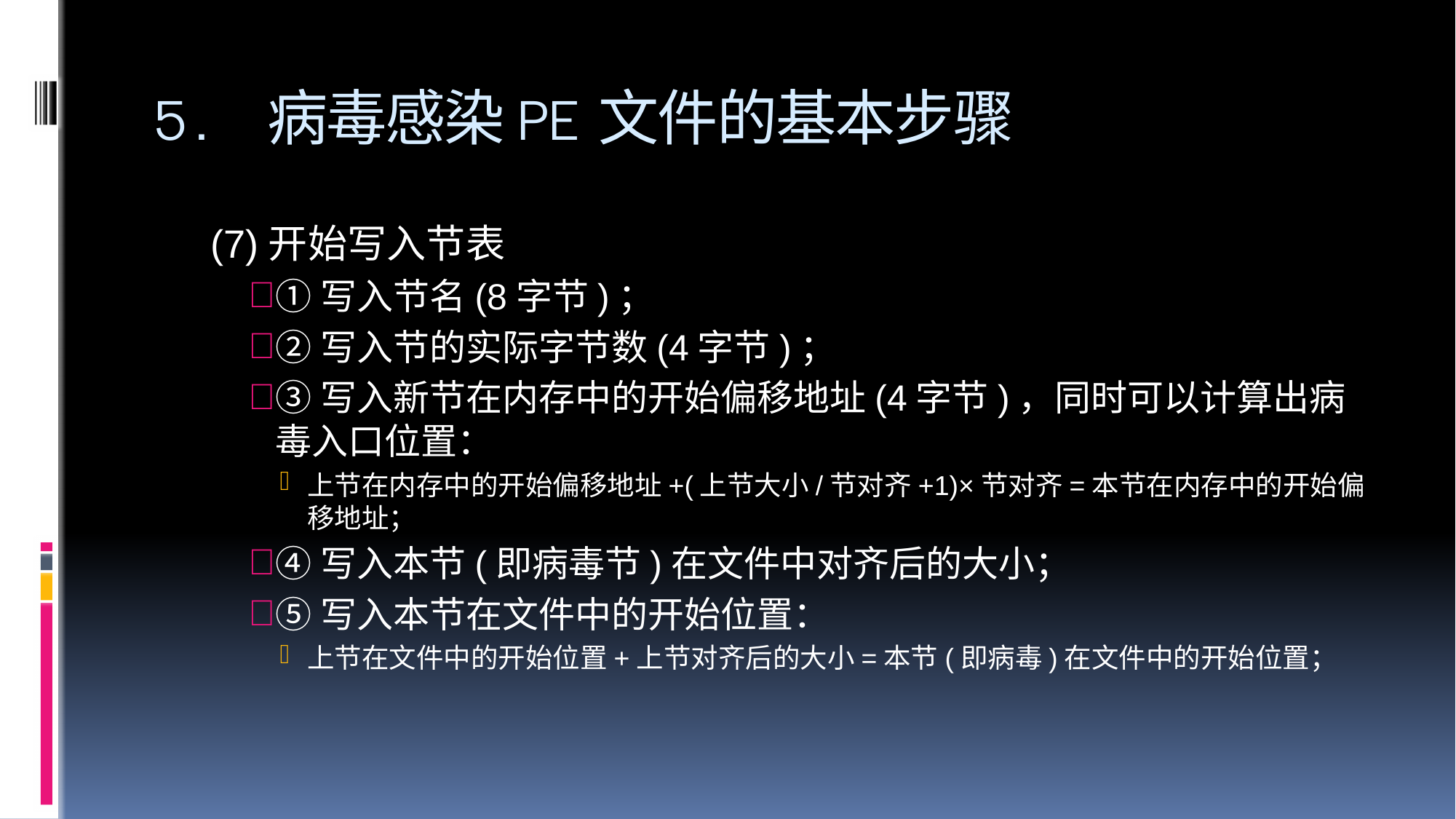

# 5. 病毒感染PE文件的基本步骤
(7)开始写入节表
①写入节名(8字节)；
②写入节的实际字节数(4字节)；
③写入新节在内存中的开始偏移地址(4字节)，同时可以计算出病毒入口位置：
上节在内存中的开始偏移地址+(上节大小/节对齐+1)×节对齐=本节在内存中的开始偏移地址；
④写入本节(即病毒节)在文件中对齐后的大小；
⑤写入本节在文件中的开始位置：
上节在文件中的开始位置+上节对齐后的大小=本节(即病毒)在文件中的开始位置；